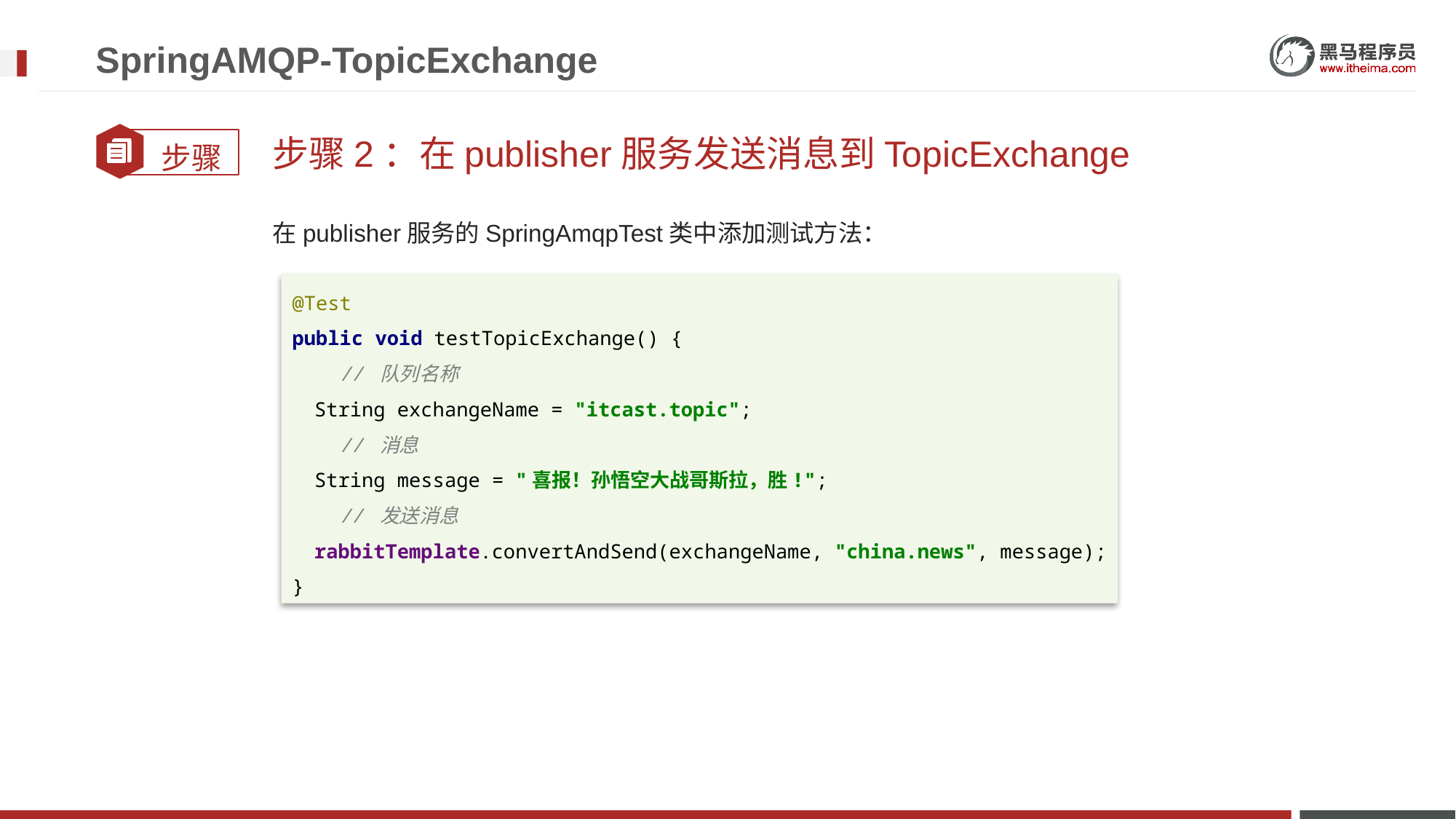

# SpringAMQP-TopicExchange
步骤2：在publisher服务发送消息到TopicExchange
在publisher服务的SpringAmqpTest类中添加测试方法：
@Test
public void testTopicExchange() {
    // 队列名称
    String exchangeName = "itcast.topic";
    // 消息
    String message = "喜报！孙悟空大战哥斯拉，胜!";
    // 发送消息
    rabbitTemplate.convertAndSend(exchangeName, "china.news", message);
}